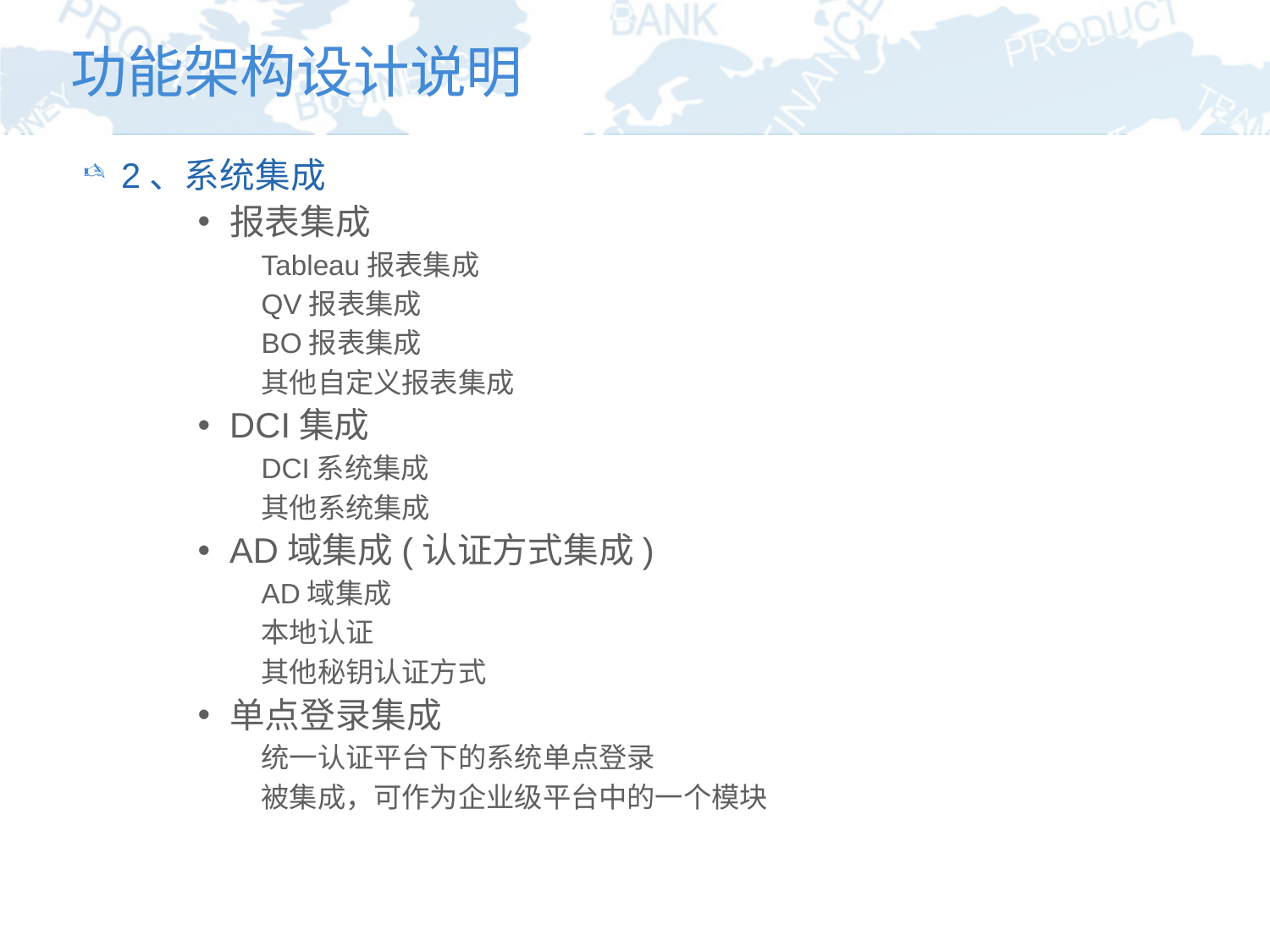

# 功能架构设计说明
2、系统集成
报表集成
Tableau报表集成
QV报表集成
BO报表集成
其他自定义报表集成
DCI集成
DCI系统集成
其他系统集成
AD域集成(认证方式集成)
AD域集成
本地认证
其他秘钥认证方式
单点登录集成
统一认证平台下的系统单点登录
被集成，可作为企业级平台中的一个模块